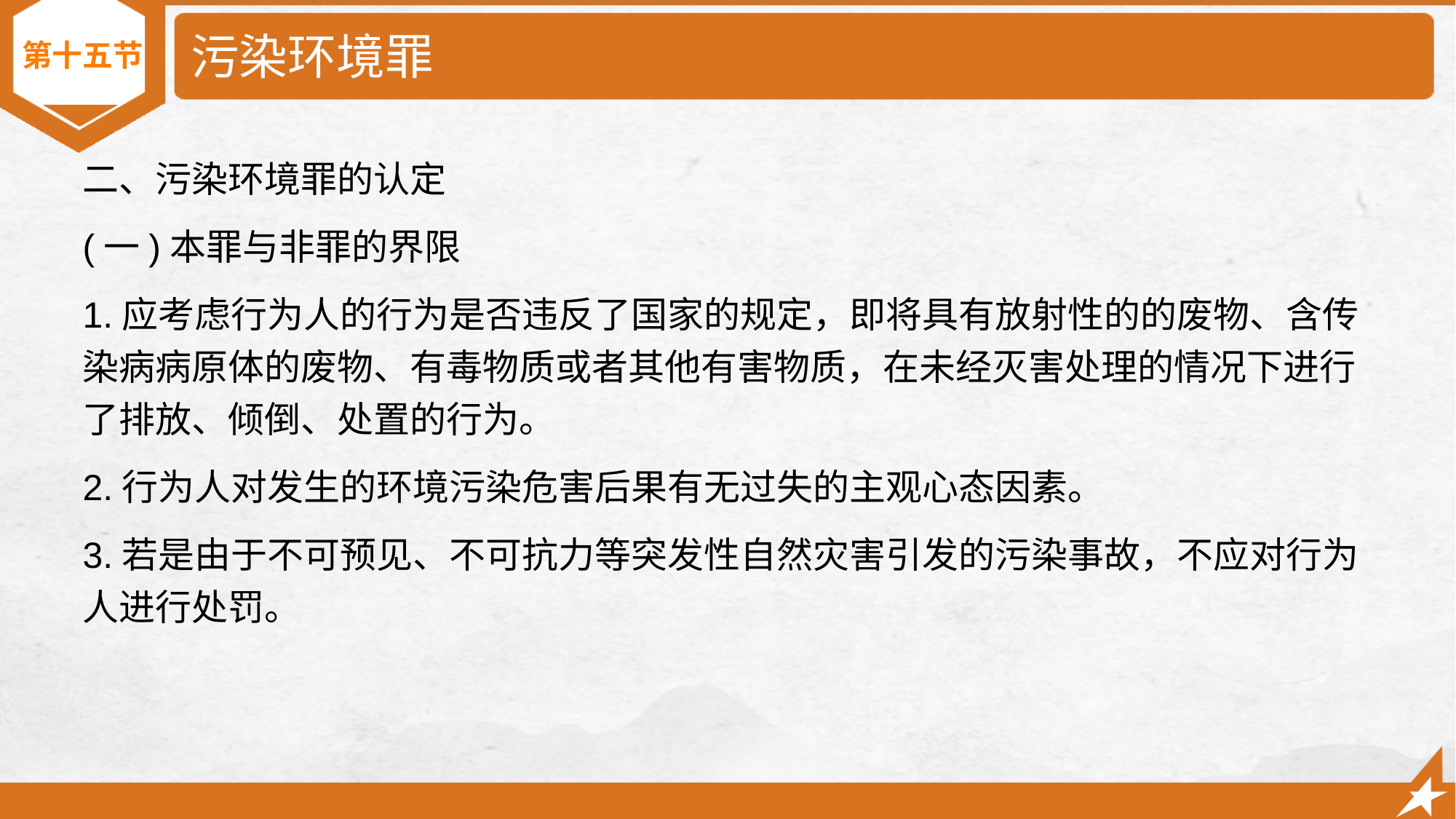

# 污染环境罪
第十五节
二、污染环境罪的认定
(一)本罪与非罪的界限
1.应考虑行为人的行为是否违反了国家的规定，即将具有放射性的的废物、含传染病病原体的废物、有毒物质或者其他有害物质，在未经灭害处理的情况下进行了排放、倾倒、处置的行为。
2.行为人对发生的环境污染危害后果有无过失的主观心态因素。
3.若是由于不可预见、不可抗力等突发性自然灾害引发的污染事故，不应对行为人进行处罚。